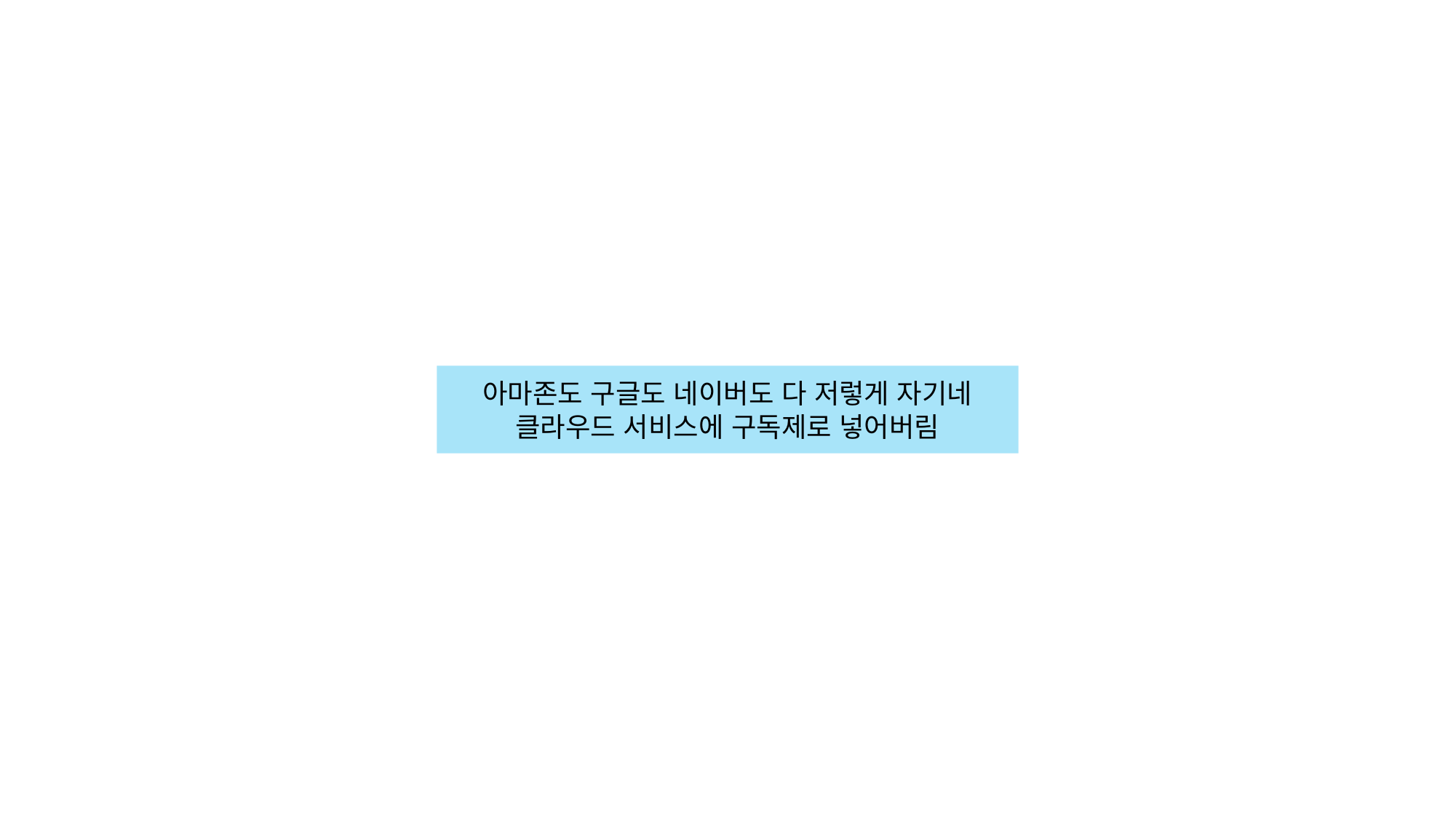

아마존도 구글도 네이버도 다 저렇게 자기네 클라우드 서비스에 구독제로 넣어버림